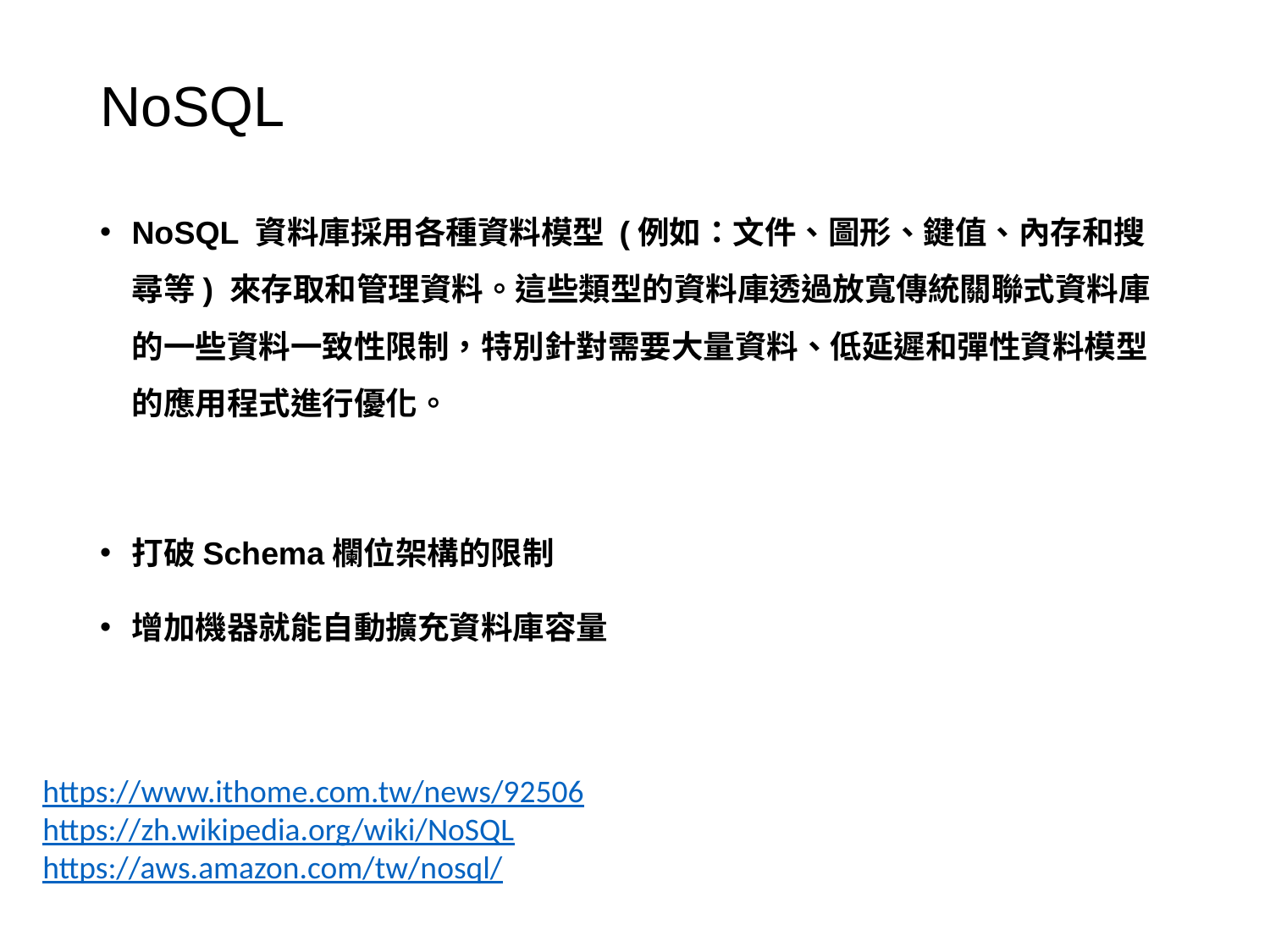

# NoSQL
NoSQL 資料庫採用各種資料模型 (例如：文件、圖形、鍵值、內存和搜尋等) 來存取和管理資料。這些類型的資料庫透過放寬傳統關聯式資料庫的一些資料一致性限制，特別針對需要大量資料、低延遲和彈性資料模型的應用程式進行優化。

打破Schema欄位架構的限制
增加機器就能自動擴充資料庫容量
https://www.ithome.com.tw/news/92506
https://zh.wikipedia.org/wiki/NoSQL
https://aws.amazon.com/tw/nosql/